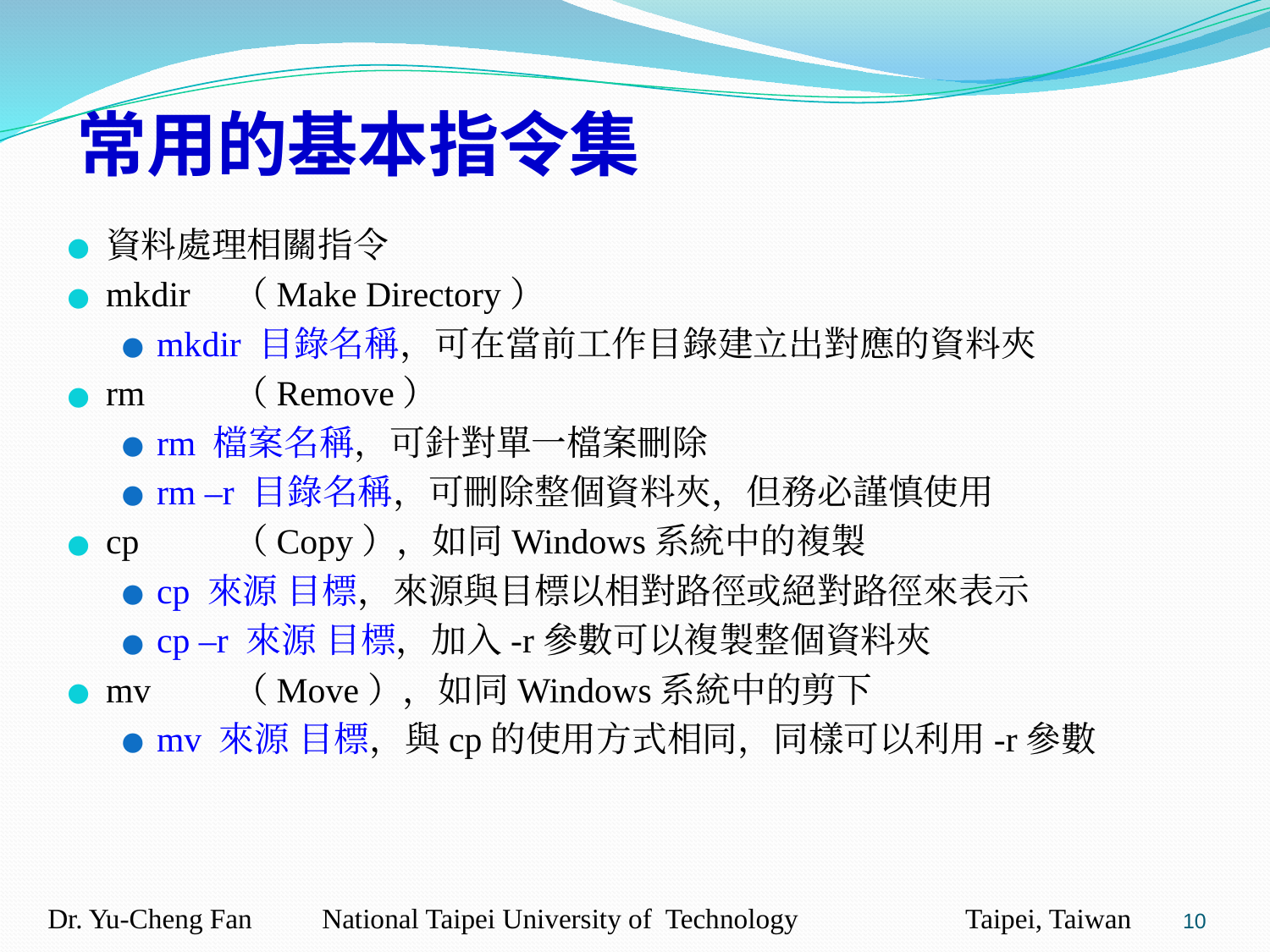

常用的基本指令集
資料處理相關指令
mkdir	（Make Directory）
mkdir 目錄名稱，可在當前工作目錄建立出對應的資料夾
rm	（Remove）
rm 檔案名稱，可針對單一檔案刪除
rm –r 目錄名稱，可刪除整個資料夾，但務必謹慎使用
cp	（Copy），如同Windows系統中的複製
cp 來源 目標，來源與目標以相對路徑或絕對路徑來表示
cp –r 來源 目標，加入-r參數可以複製整個資料夾
mv	（Move），如同Windows系統中的剪下
mv 來源 目標，與cp的使用方式相同，同樣可以利用-r參數

10
Dr. Yu-Cheng Fan          National Taipei University of  Technology                        Taipei, Taiwan